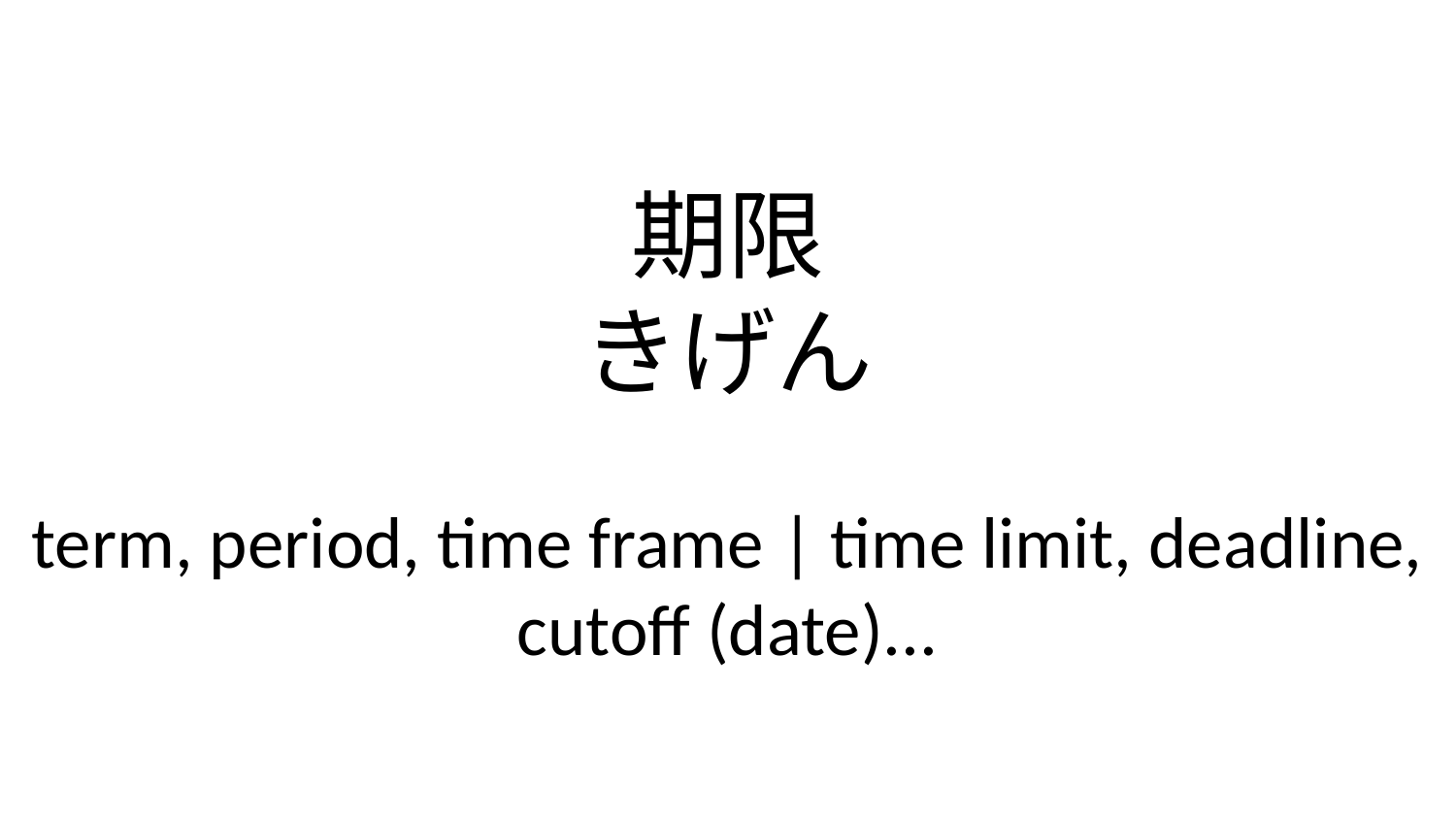

期限
きげん
term, period, time frame | time limit, deadline, cutoff (date)...
466-480